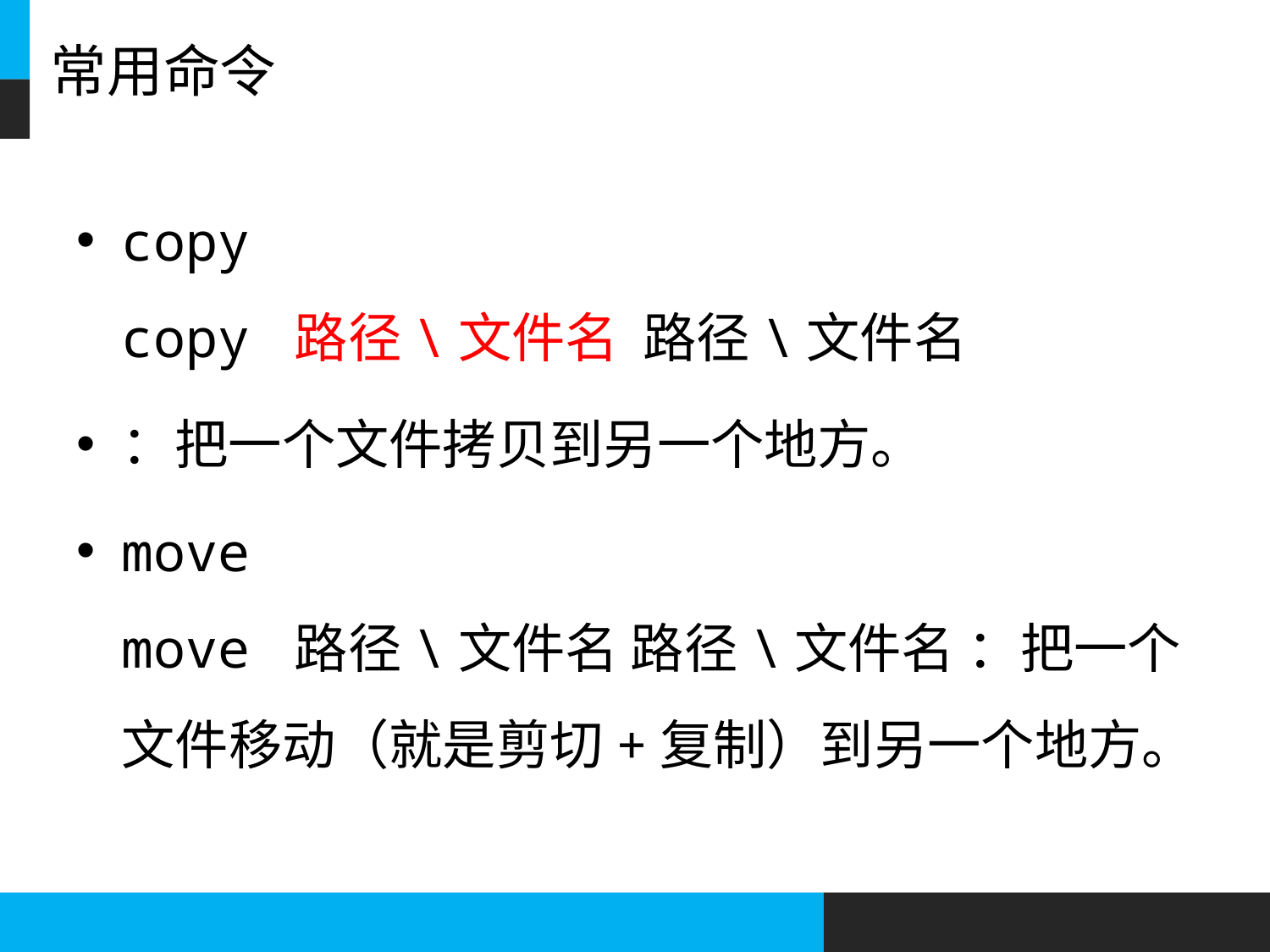

# 常用命令
copy
copy 路径\文件名  路径\文件名
：把一个文件拷贝到另一个地方。
move
move 路径\文件名 路径\文件名 ：把一个文件移动（就是剪切+复制）到另一个地方。